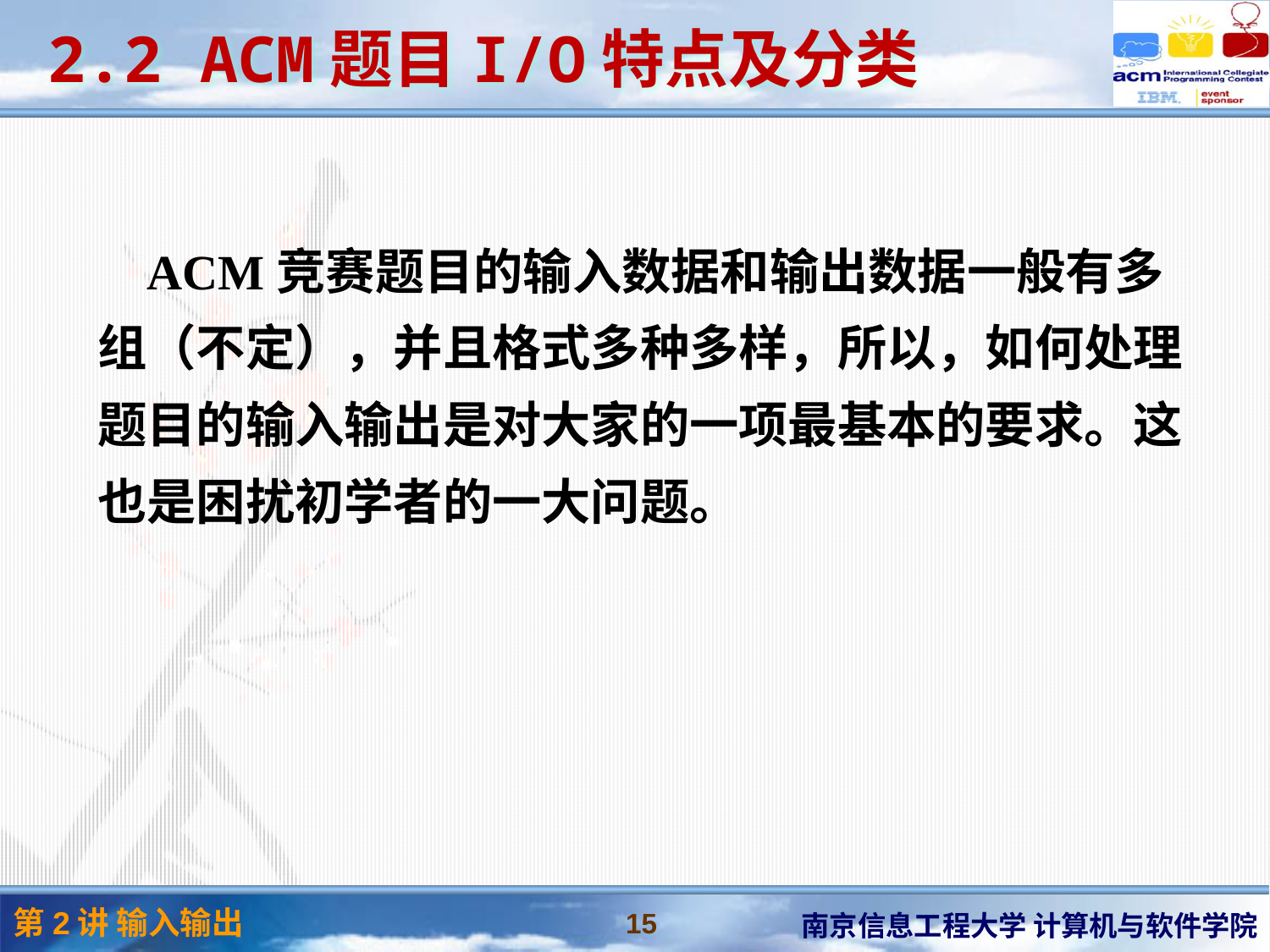

# 2.2 ACM题目I/O特点及分类
ACM竞赛题目的输入数据和输出数据一般有多组（不定），并且格式多种多样，所以，如何处理题目的输入输出是对大家的一项最基本的要求。这也是困扰初学者的一大问题。